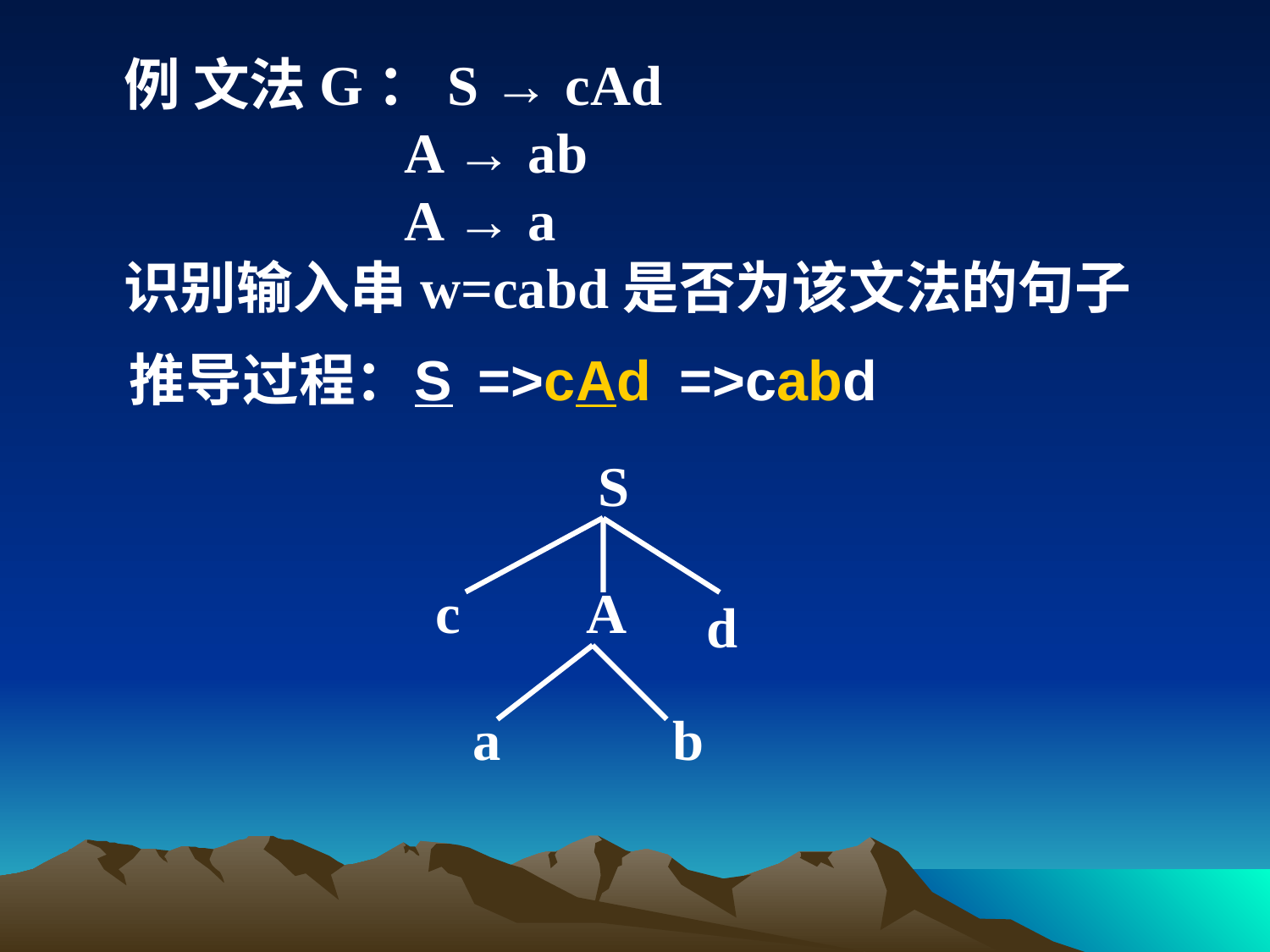

例 文法G：S → cAd
                    A → ab
                    A → a
识别输入串w=cabd是否为该文法的句子
推导过程：
S
=>cAd
=>cabd
S

c
A
d

a
b